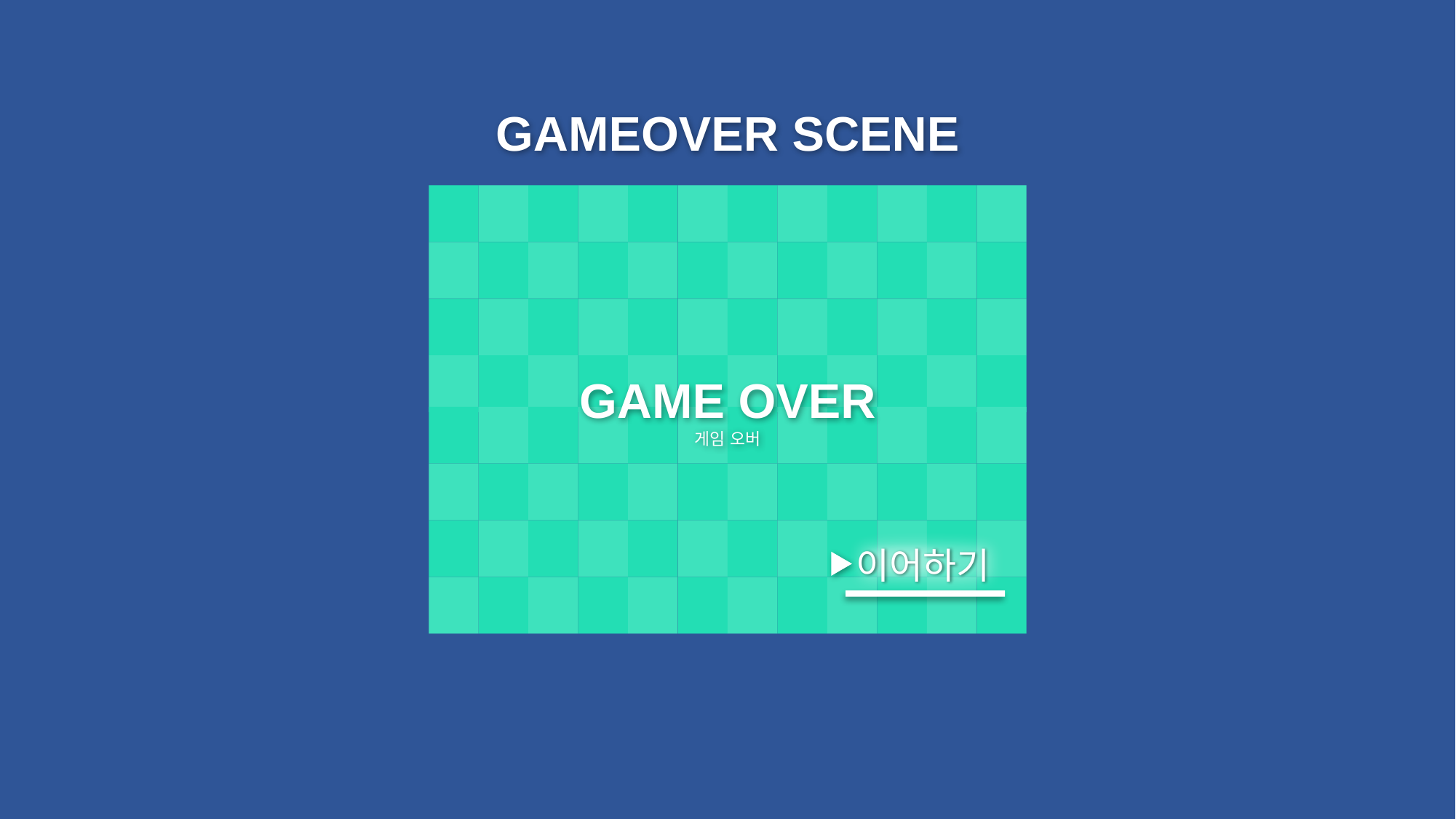

GAMEOVER SCENE

GAME OVER
게임 오버
이어하기